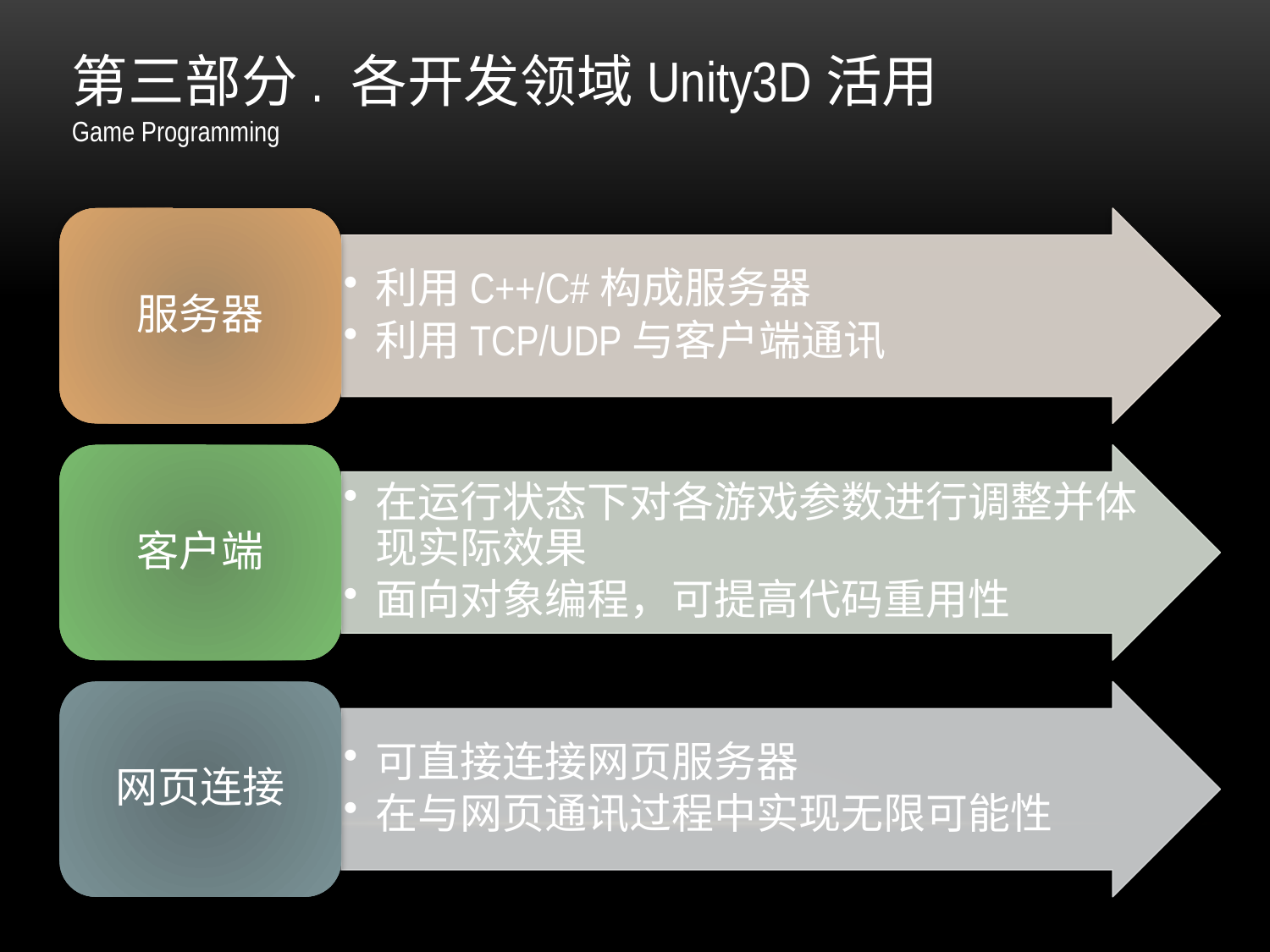

第三部分. 各开发领域Unity3D活用
Game Programming
利用C++/C#构成服务器
利用TCP/UDP与客户端通讯
服务器
在运行状态下对各游戏参数进行调整并体现实际效果
面向对象编程，可提高代码重用性
客户端
可直接连接网页服务器
在与网页通讯过程中实现无限可能性
网页连接